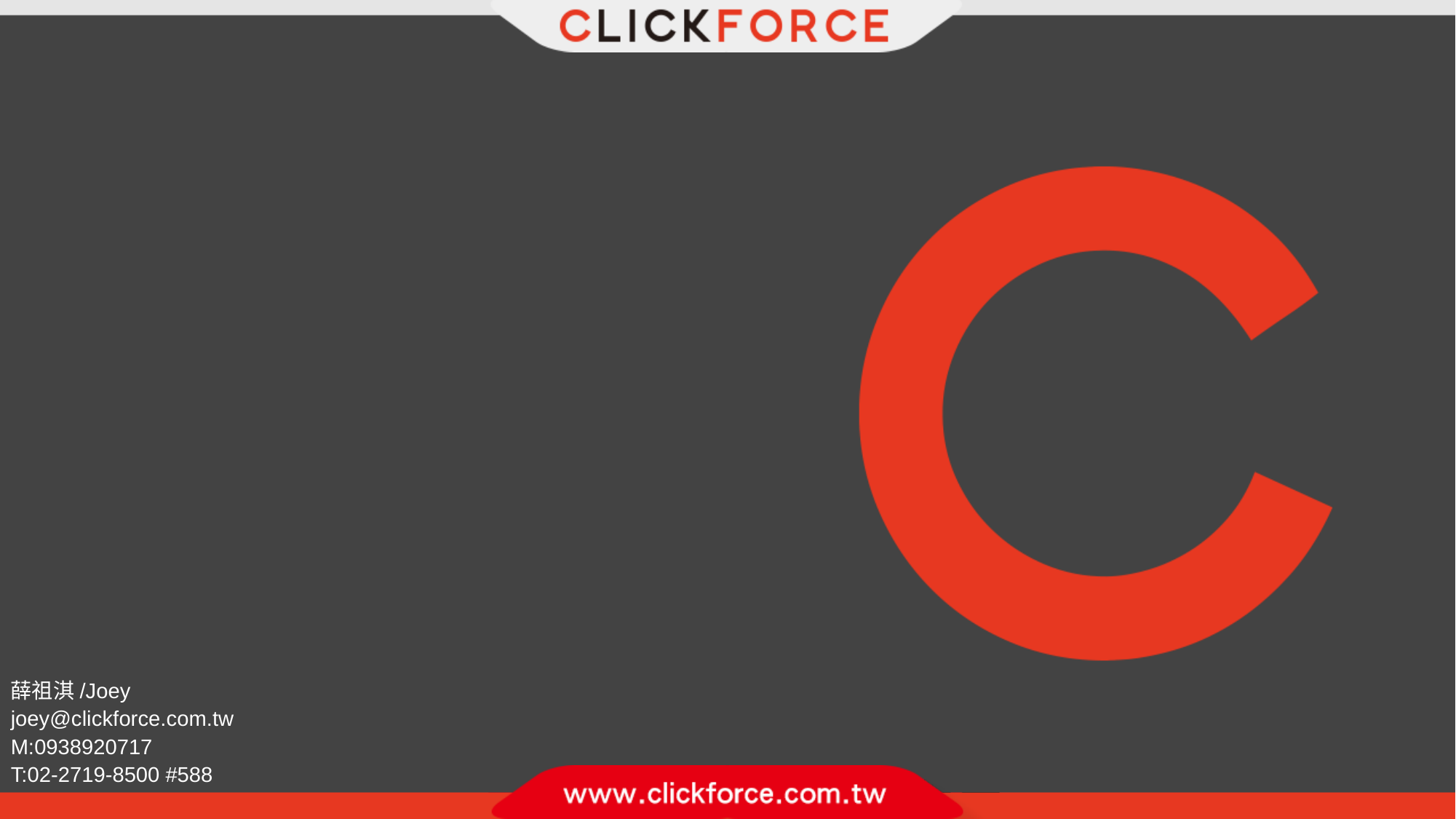

#
薛祖淇/Joey
joey@clickforce.com.tw
M:0938920717
T:02-2719-8500 #588
薛祖淇/Joey
joey@clickforce.com.tw
M:0938920717
T:02-2719-8500 #588